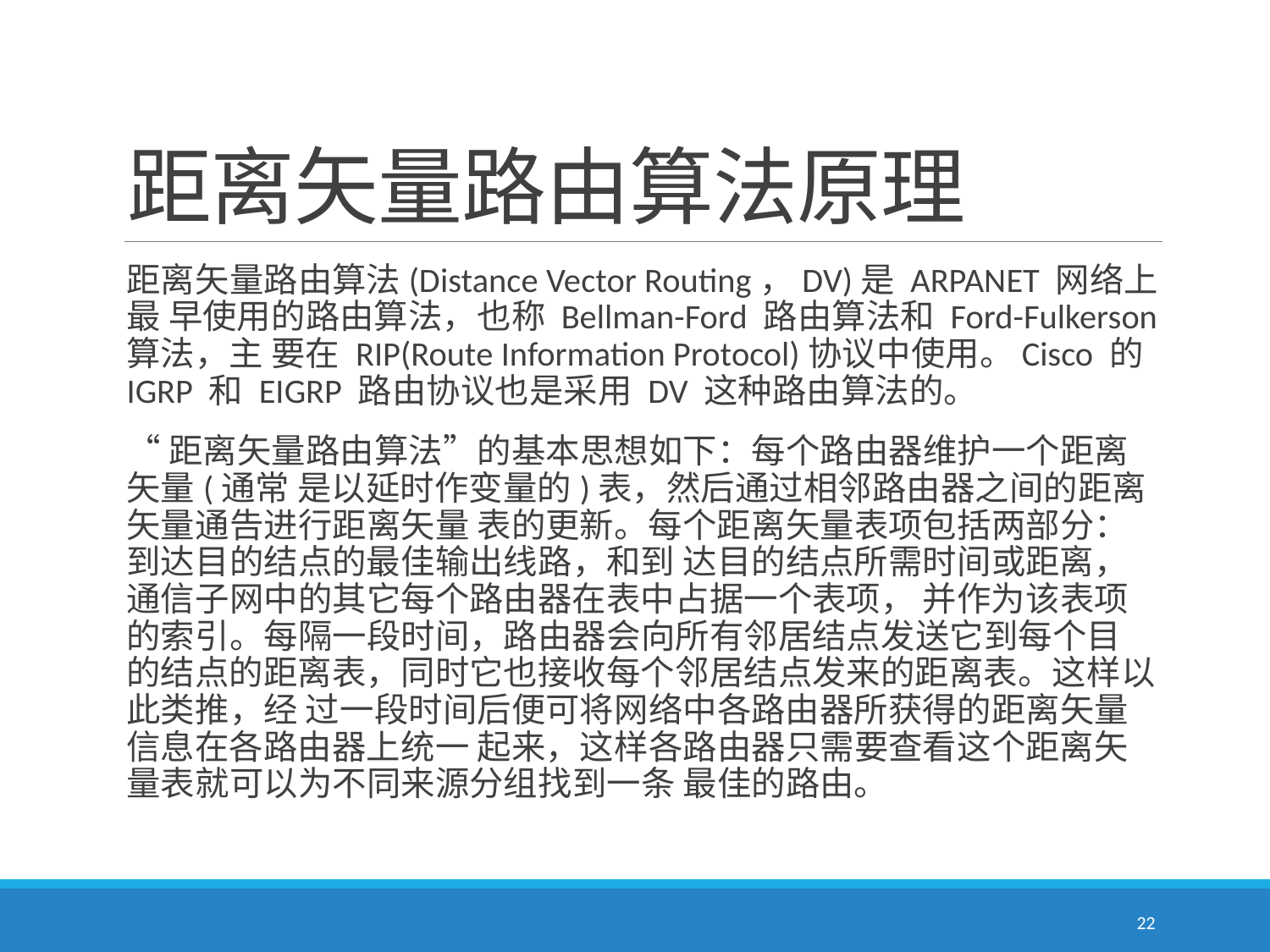

# 距离⽮量路由算法原理
距离⽮量路由算法(Distance Vector Routing，DV)是 ARPANET ⽹络上最 早使⽤的路由算法，也称 Bellman-Ford 路由算法和 Ford-Fulkerson 算法，主 要在 RIP(Route Information Protocol)协议中使⽤。Cisco 的 IGRP 和 EIGRP 路由协议也是采⽤ DV 这种路由算法的。
“距离⽮量路由算法”的基本思想如下：每个路由器维护⼀个距离⽮量(通常 是以延时作变量的)表，然后通过相邻路由器之间的距离⽮量通告进⾏距离⽮量 表的更新。每个距离⽮量表项包括两部分：到达⽬的结点的最佳输出线路，和到 达⽬的结点所需时间或距离，通信⼦⽹中的其它每个路由器在表中占据⼀个表项， 并作为该表项的索引。每隔⼀段时间，路由器会向所有邻居结点发送它到每个⽬ 的结点的距离表，同时它也接收每个邻居结点发来的距离表。这样以此类推，经 过⼀段时间后便可将⽹络中各路由器所获得的距离⽮量信息在各路由器上统⼀ 起来，这样各路由器只需要查看这个距离⽮量表就可以为不同来源分组找到⼀条 最佳的路由。
22